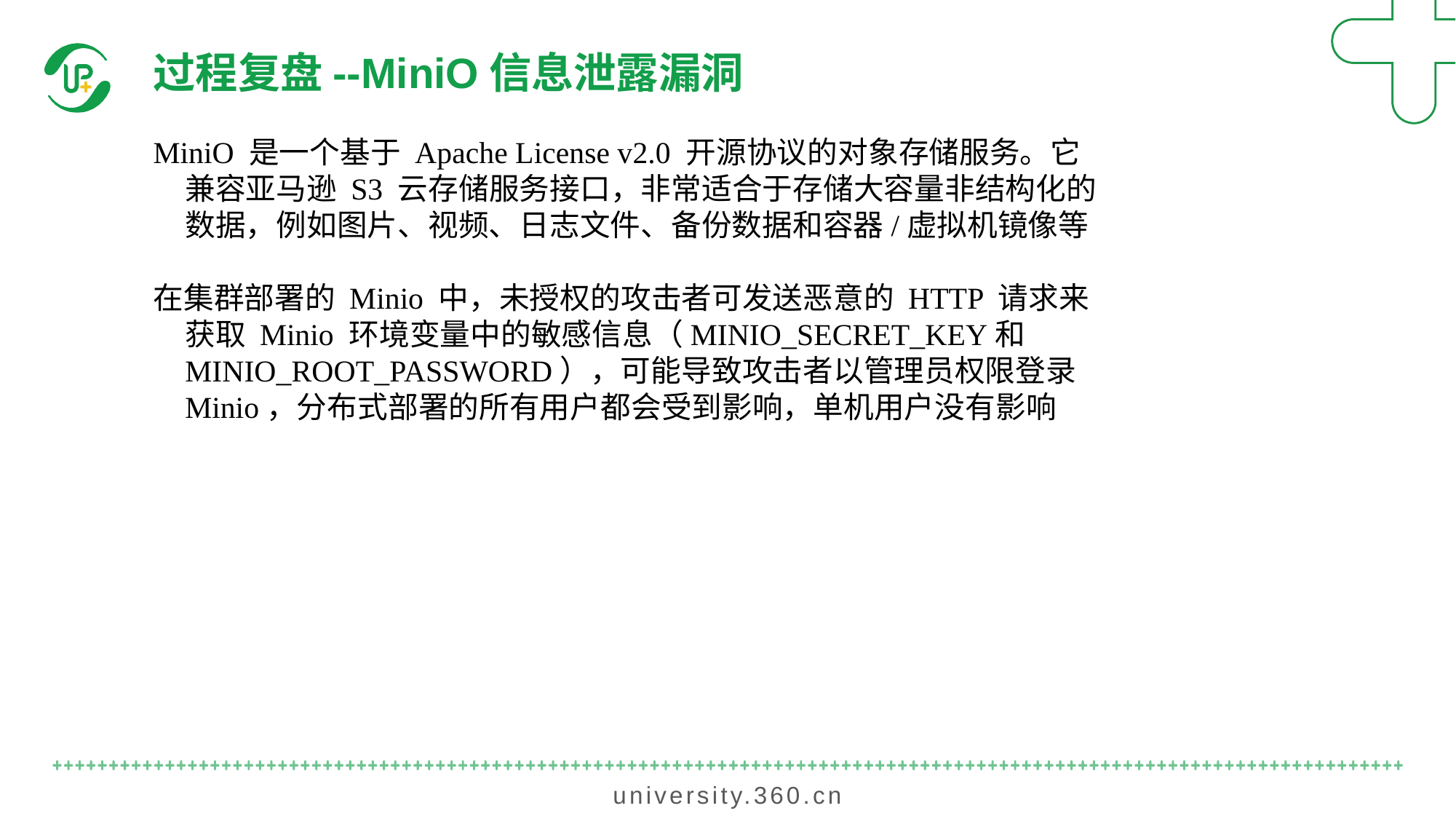

过程复盘--MiniO信息泄露漏洞

MiniO 是一个基于 Apache License v2.0 开源协议的对象存储服务。它兼容亚马逊 S3 云存储服务接口，非常适合于存储大容量非结构化的数据，例如图片、视频、日志文件、备份数据和容器/虚拟机镜像等

在集群部署的 Minio 中，未授权的攻击者可发送恶意的 HTTP 请求来获取 Minio 环境变量中的敏感信息（MINIO_SECRET_KEY和MINIO_ROOT_PASSWORD），可能导致攻击者以管理员权限登录 Minio，分布式部署的所有用户都会受到影响，单机用户没有影响